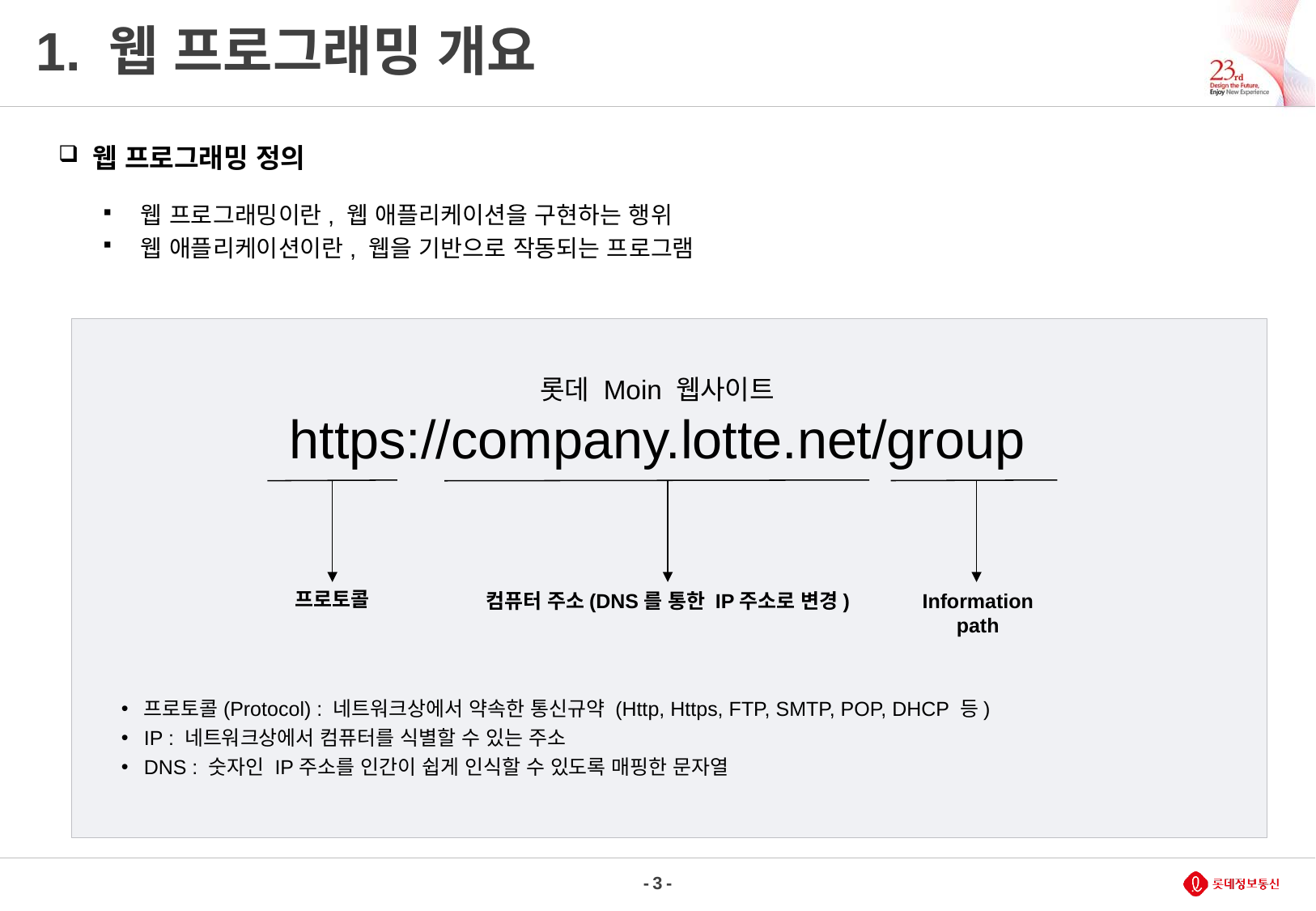

# 1. 웹 프로그래밍 개요
 웹 프로그래밍 정의
웹 프로그래밍이란, 웹 애플리케이션을 구현하는 행위
웹 애플리케이션이란, 웹을 기반으로 작동되는 프로그램

롯데 Moin 웹사이트
https://company.lotte.net/group
프로토콜
컴퓨터 주소(DNS를 통한 IP주소로 변경)
Information path
프로토콜(Protocol) : 네트워크상에서 약속한 통신규약 (Http, Https, FTP, SMTP, POP, DHCP 등)
IP : 네트워크상에서 컴퓨터를 식별할 수 있는 주소
DNS : 숫자인 IP주소를 인간이 쉽게 인식할 수 있도록 매핑한 문자열
- 3 -